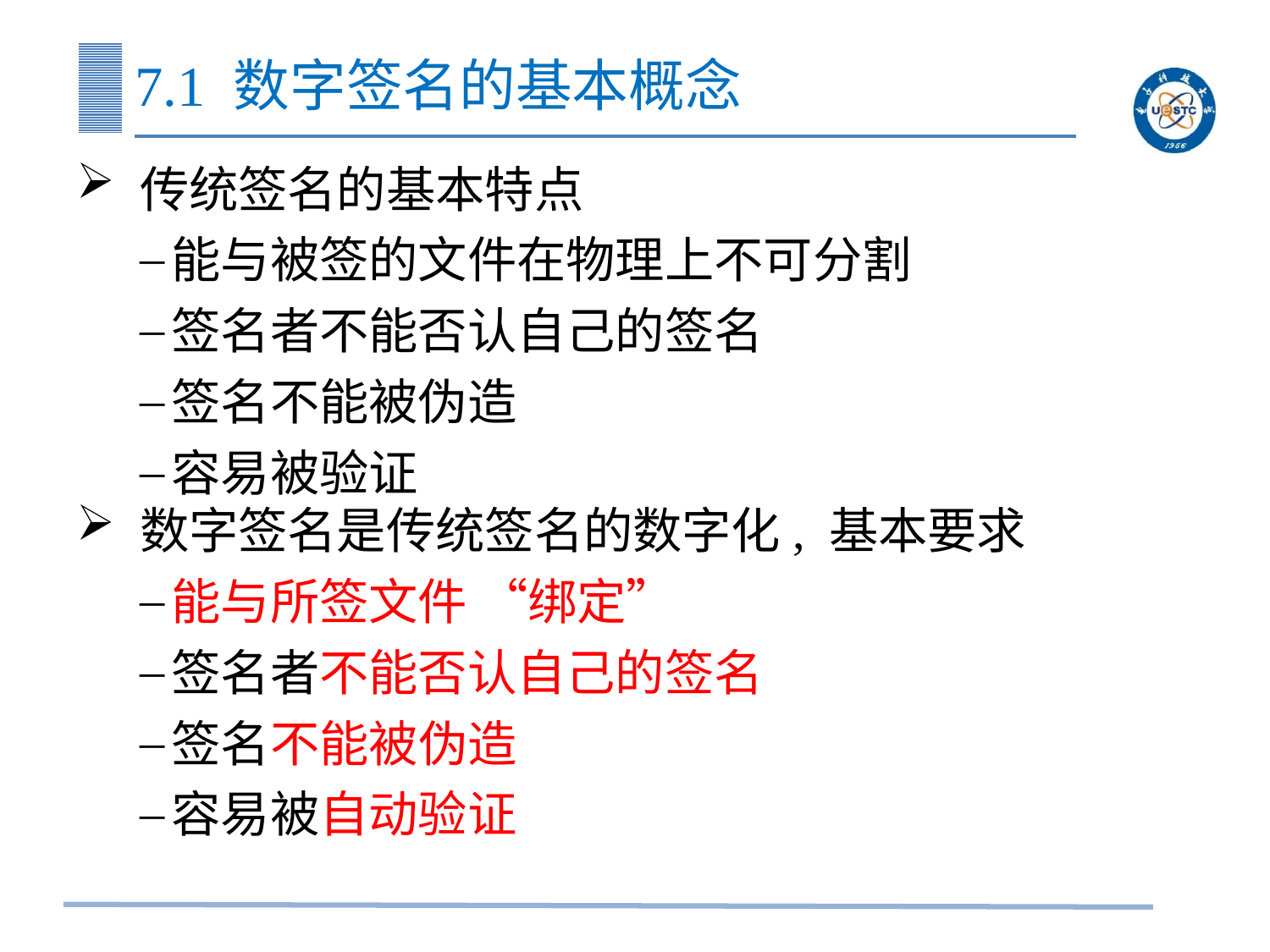

# 7.1 数字签名的基本概念
传统签名的基本特点
能与被签的文件在物理上不可分割
签名者不能否认自己的签名
签名不能被伪造
容易被验证
数字签名是传统签名的数字化, 基本要求
能与所签文件 “绑定”
签名者不能否认自己的签名
签名不能被伪造
容易被自动验证